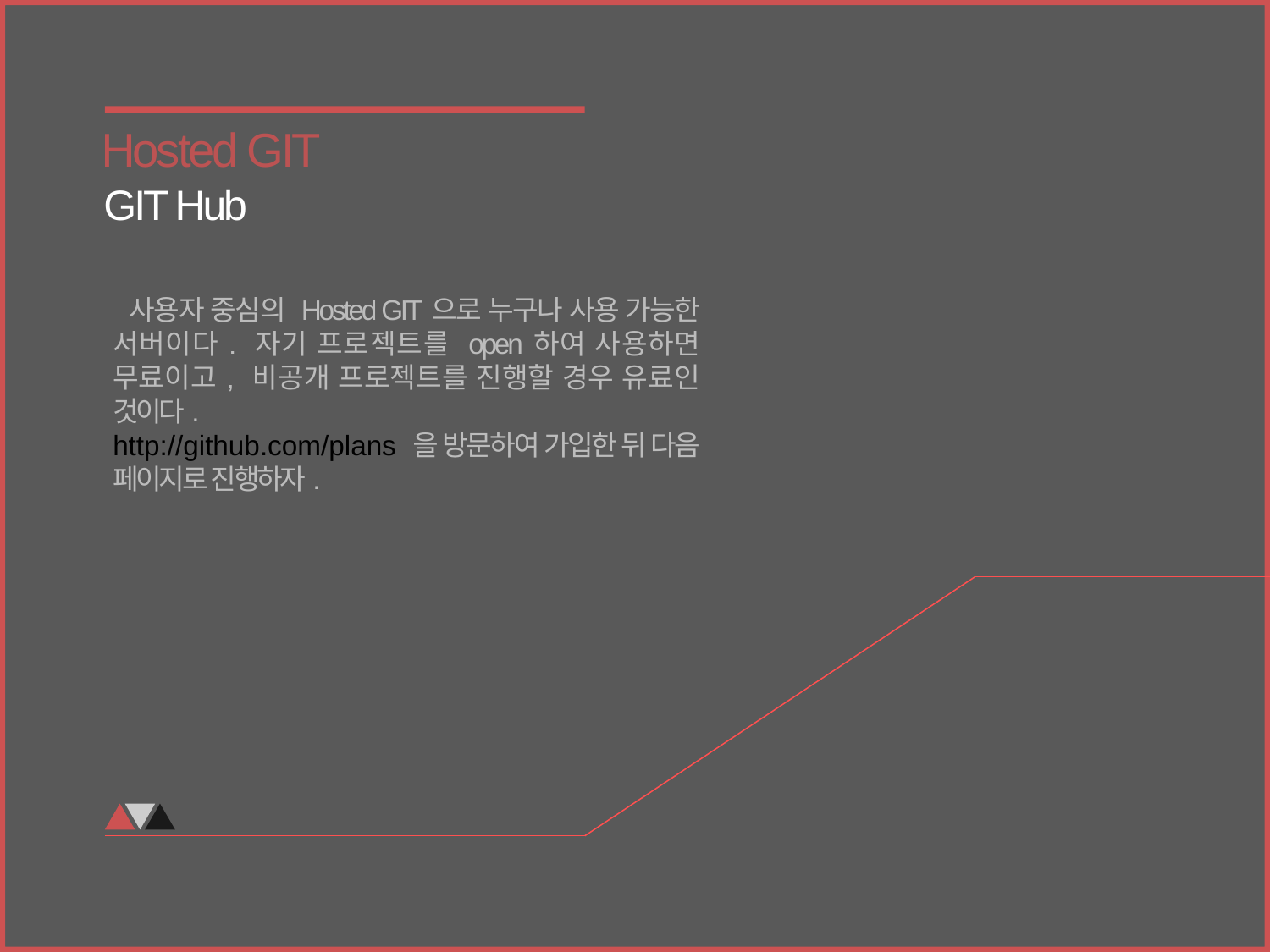

Hosted GIT
GIT Hub
 사용자 중심의 Hosted GIT으로 누구나 사용 가능한 서버이다. 자기 프로젝트를 open하여 사용하면 무료이고, 비공개 프로젝트를 진행할 경우 유료인 것이다.
http://github.com/plans 을 방문하여 가입한 뒤 다음 페이지로 진행하자.